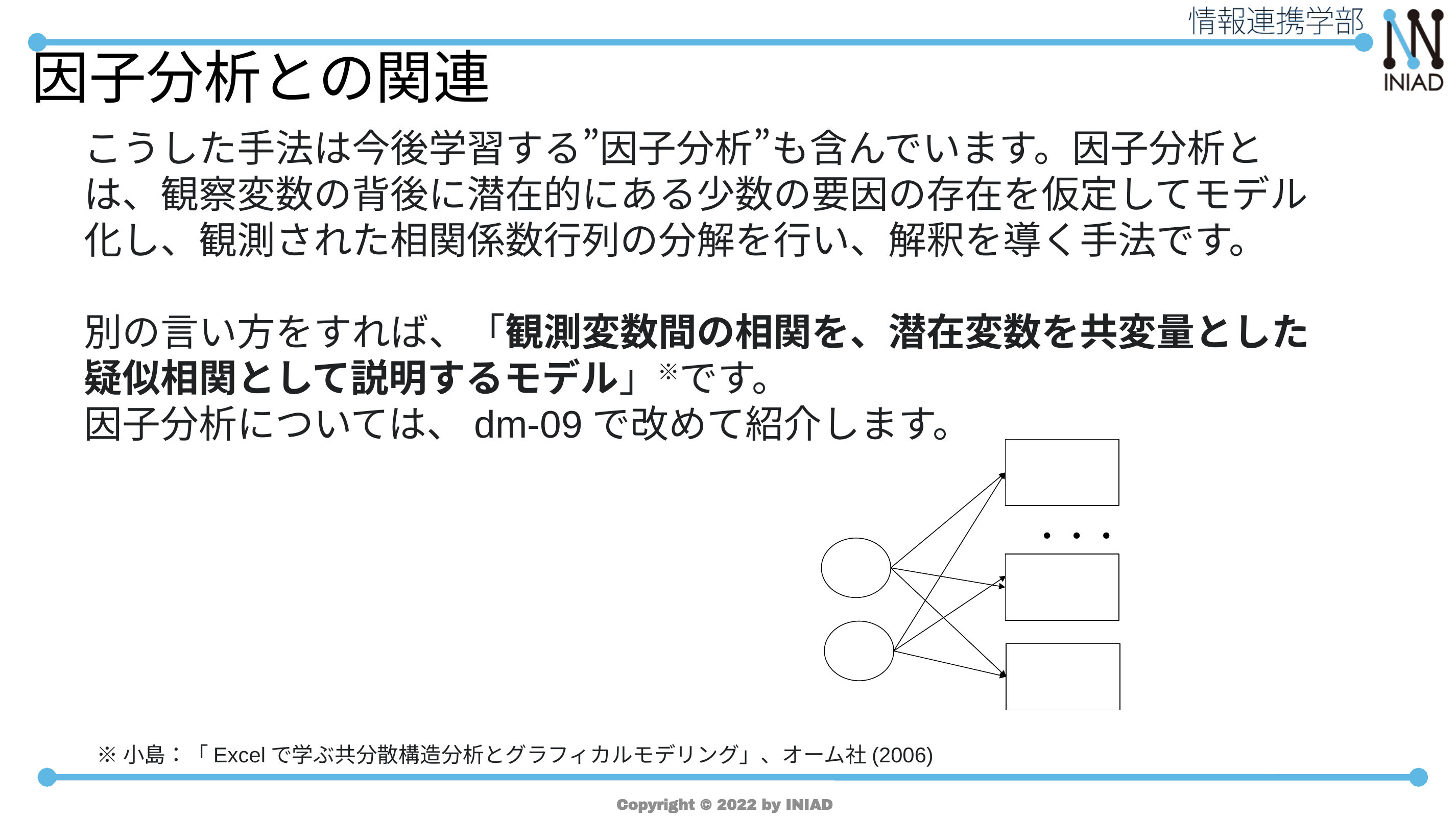

# 因子分析との関連
こうした手法は今後学習する”因子分析”も含んでいます。因子分析とは、観察変数の背後に潜在的にある少数の要因の存在を仮定してモデル化し、観測された相関係数行列の分解を行い、解釈を導く手法です。

別の言い方をすれば、「観測変数間の相関を、潜在変数を共変量とした疑似相関として説明するモデル」※です。
因子分析については、dm-09で改めて紹介します。

・・・

※小島：「Excelで学ぶ共分散構造分析とグラフィカルモデリング」、オーム社(2006)
Copyright © 2022 by INIAD